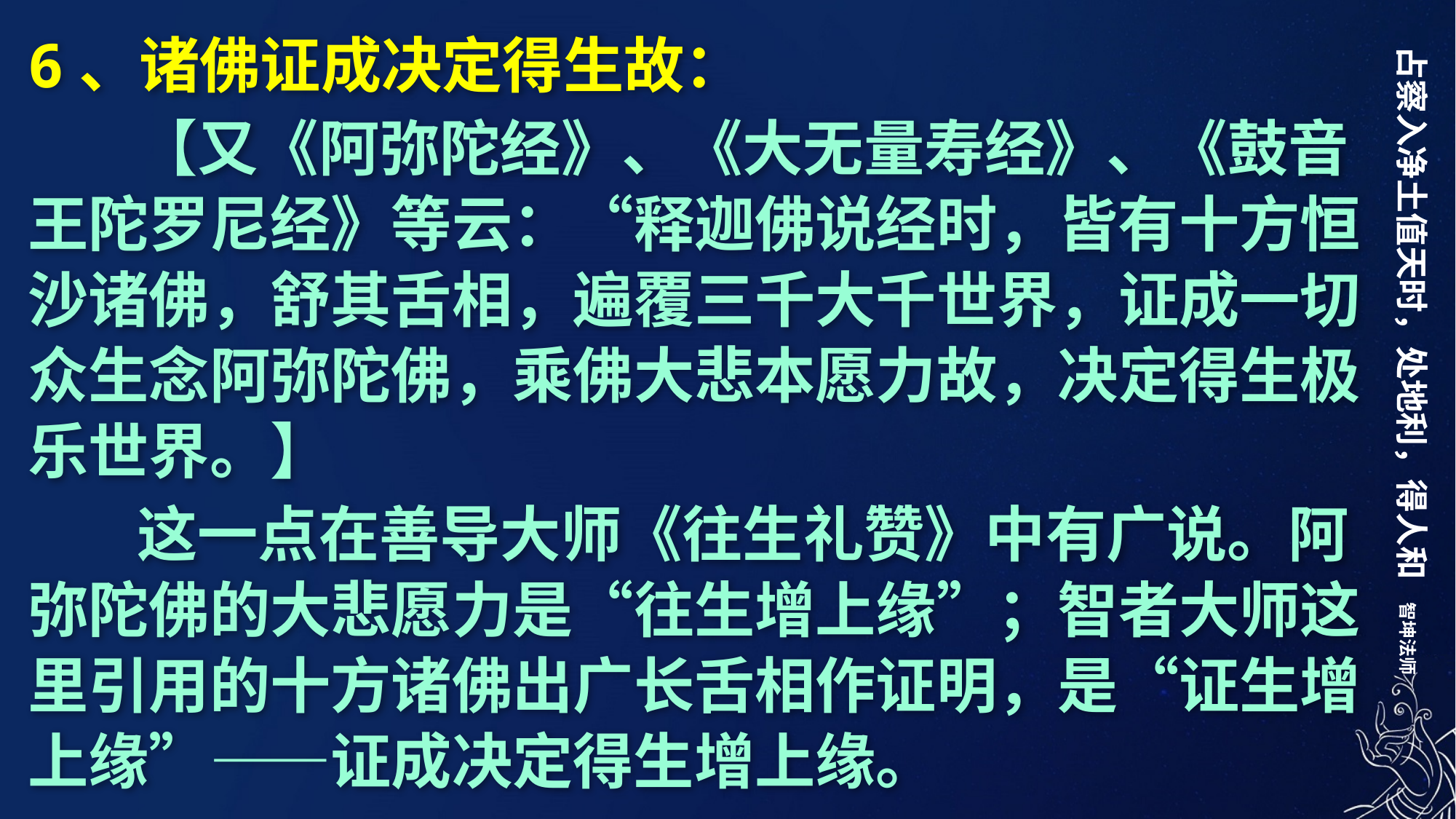

6、诸佛证成决定得生故：
	【又《阿弥陀经》、《大无量寿经》、《鼓音王陀罗尼经》等云：“释迦佛说经时，皆有十方恒沙诸佛，舒其舌相，遍覆三千大千世界，证成一切众生念阿弥陀佛，乘佛大悲本愿力故，决定得生极乐世界。】
	这一点在善导大师《往生礼赞》中有广说。阿弥陀佛的大悲愿力是“往生增上缘”；智者大师这里引用的十方诸佛出广长舌相作证明，是“证生增上缘”——证成决定得生增上缘。